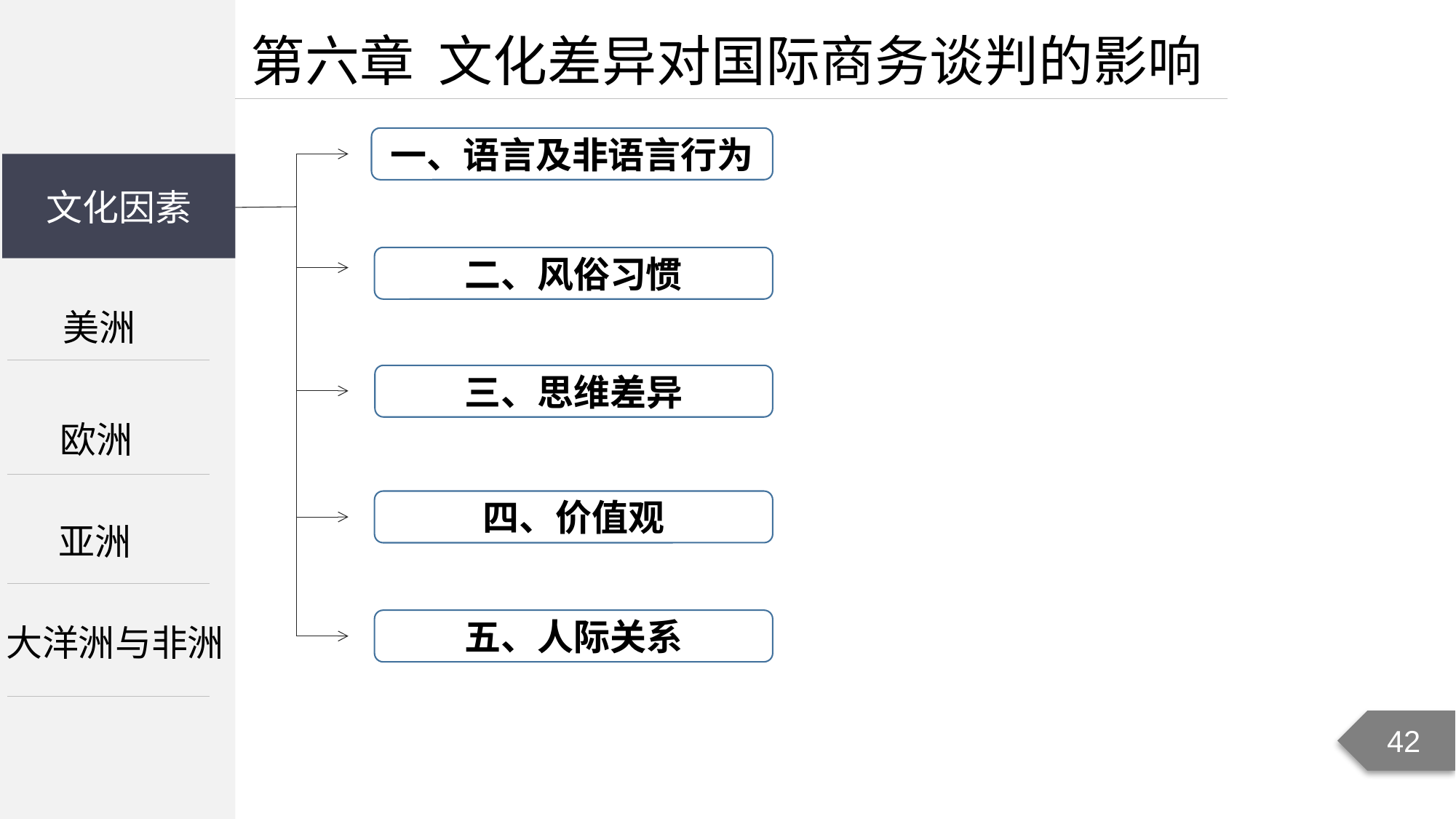

第六章  文化差异对国际商务谈判的影响
一、语言及非语言行为
文化因素

二、风俗习惯
美洲
三、思维差异
欧洲
四、价值观
亚洲
五、人际关系
大洋洲与非洲
42